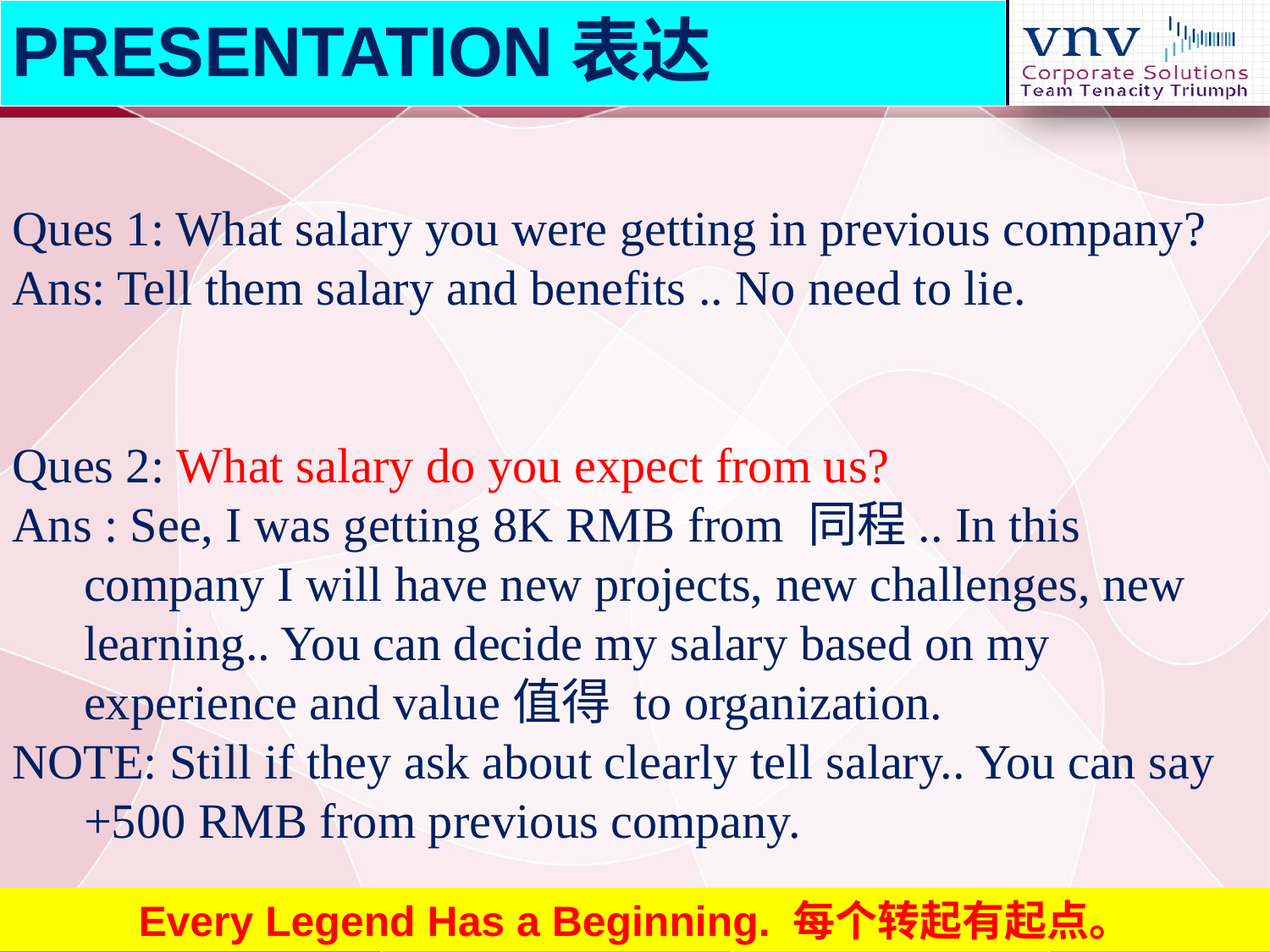

PRESENTATION表达
Ques 1: What salary you were getting in previous company?
Ans: Tell them salary and benefits .. No need to lie.

Ques 2: What salary do you expect from us?
Ans : See, I was getting 8K RMB from 同程.. In this company I will have new projects, new challenges, new learning.. You can decide my salary based on my experience and value值得 to organization.
NOTE: Still if they ask about clearly tell salary.. You can say +500 RMB from previous company.
Every Legend Has a Beginning. 每个转起有起点。